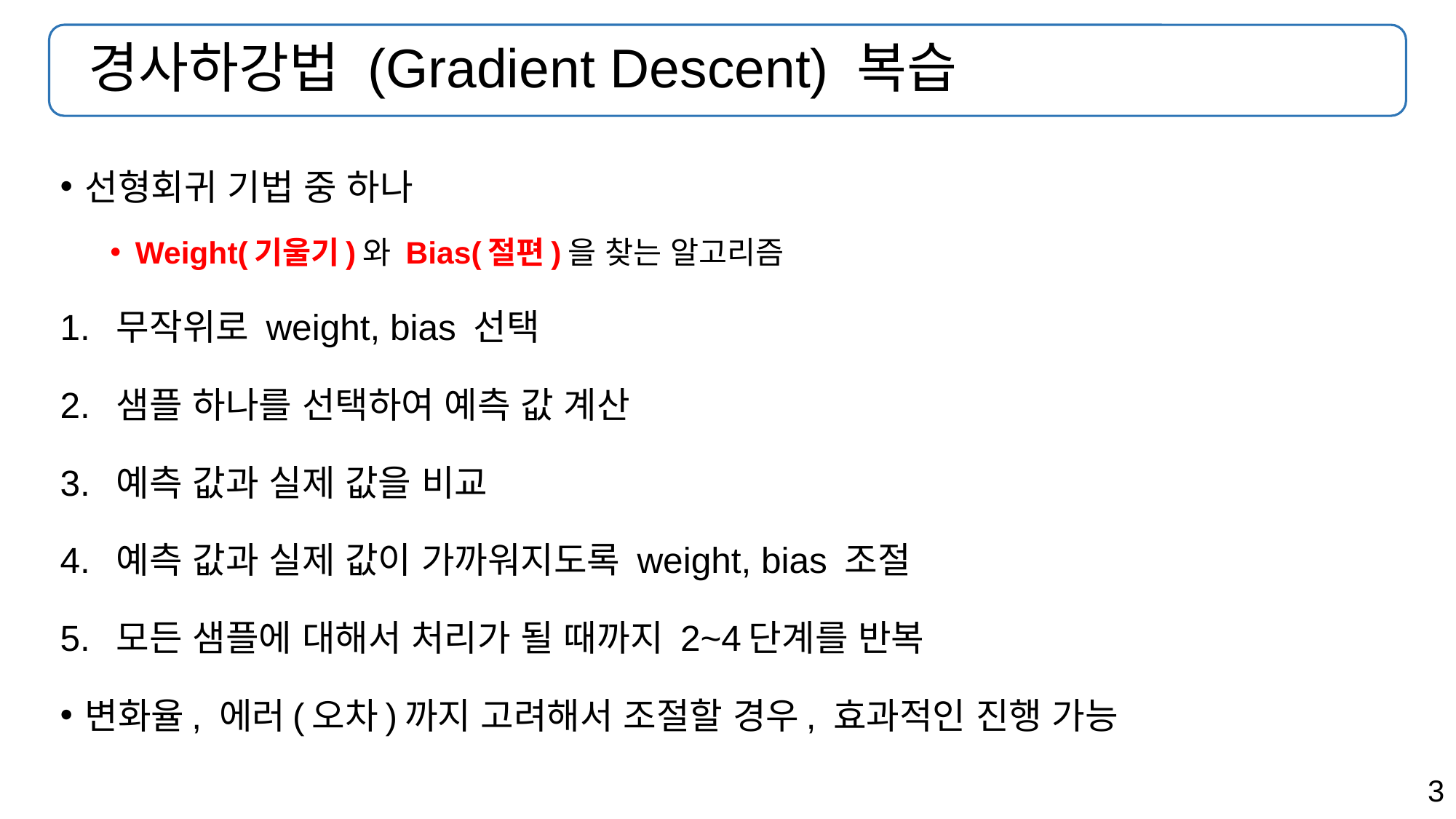

# 경사하강법 (Gradient Descent) 복습
선형회귀 기법 중 하나
Weight(기울기)와 Bias(절편)을 찾는 알고리즘
무작위로 weight, bias 선택
샘플 하나를 선택하여 예측 값 계산
예측 값과 실제 값을 비교
예측 값과 실제 값이 가까워지도록 weight, bias 조절
모든 샘플에 대해서 처리가 될 때까지 2~4단계를 반복
변화율, 에러(오차)까지 고려해서 조절할 경우, 효과적인 진행 가능